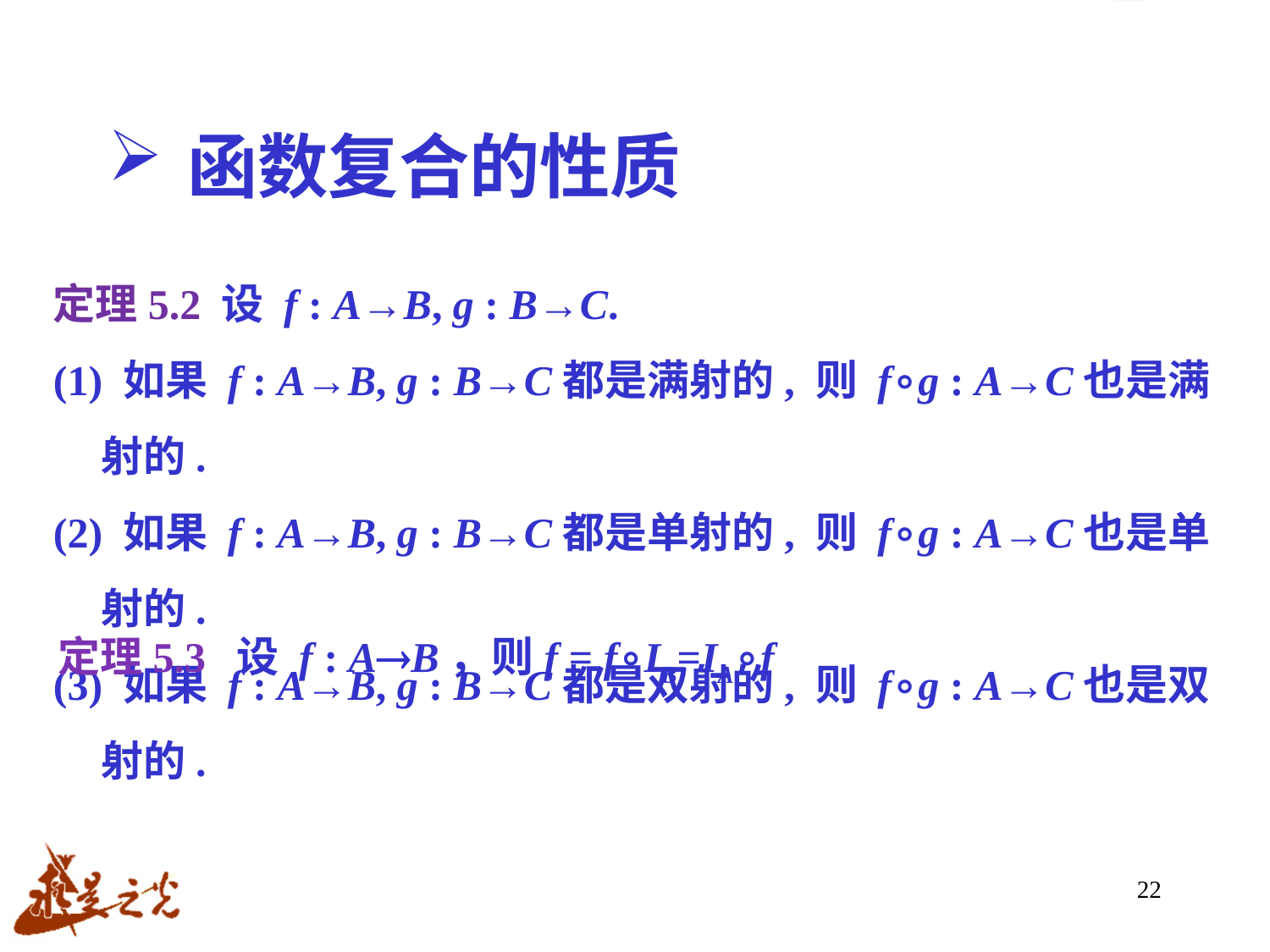

# 函数复合的性质
定理5.2 设 f : A→B, g : B→C.
(1) 如果 f : A→B, g : B→C都是满射的, 则 f∘g : A→C也是满射的.
(2) 如果 f : A→B, g : B→C都是单射的, 则 f∘g : A→C也是单射的.
(3) 如果 f : A→B, g : B→C都是双射的, 则 f∘g : A→C也是双射的.
定理5.3  设 f : A→B，则f = f∘IB=IA∘f

22